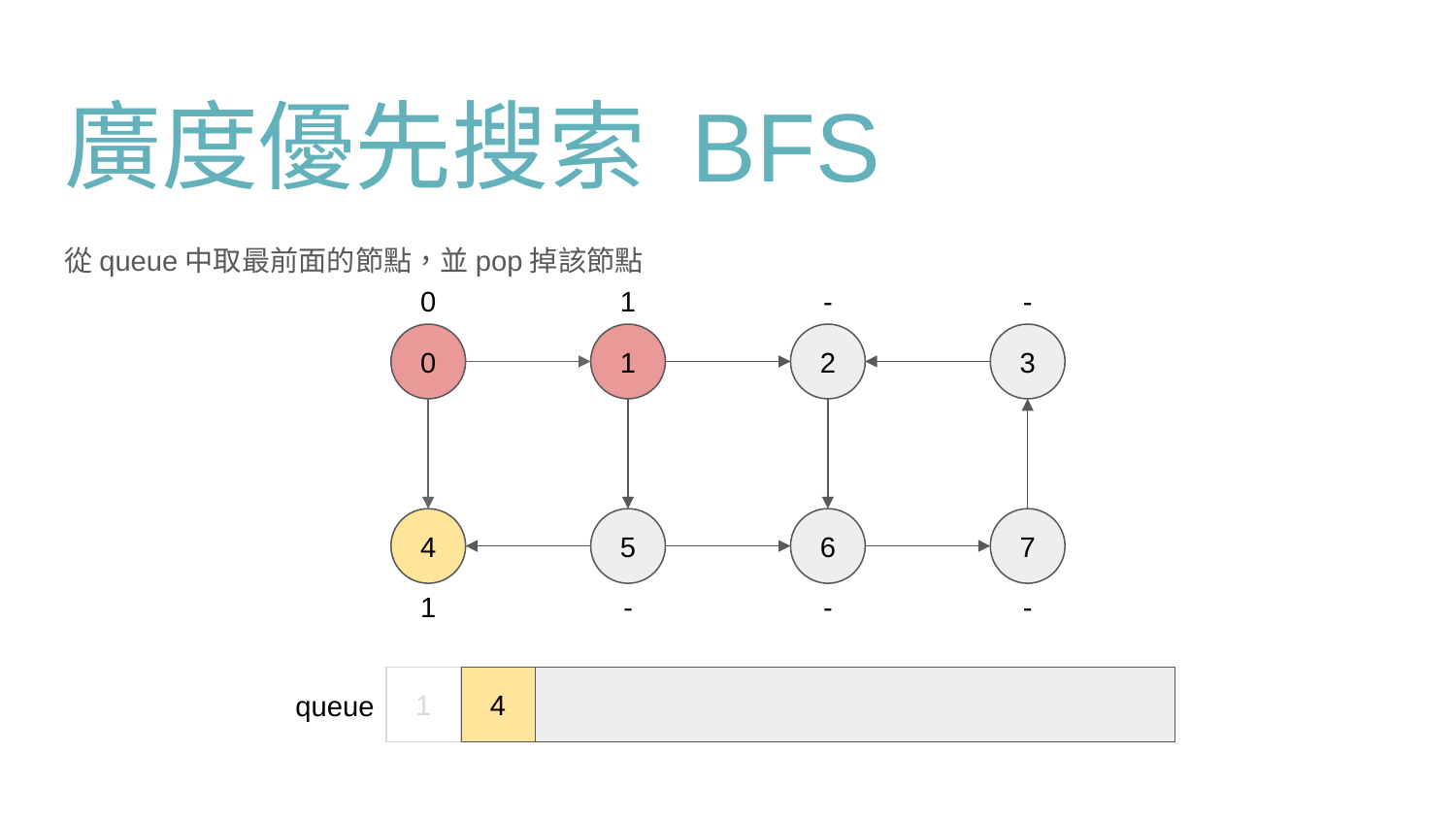

# 廣度優先搜索 BFS
從queue中取最前面的節點，並pop掉該節點
-
0
1
-
0
1
2
3
4
5
6
7
-
1
-
-

1
4
queue